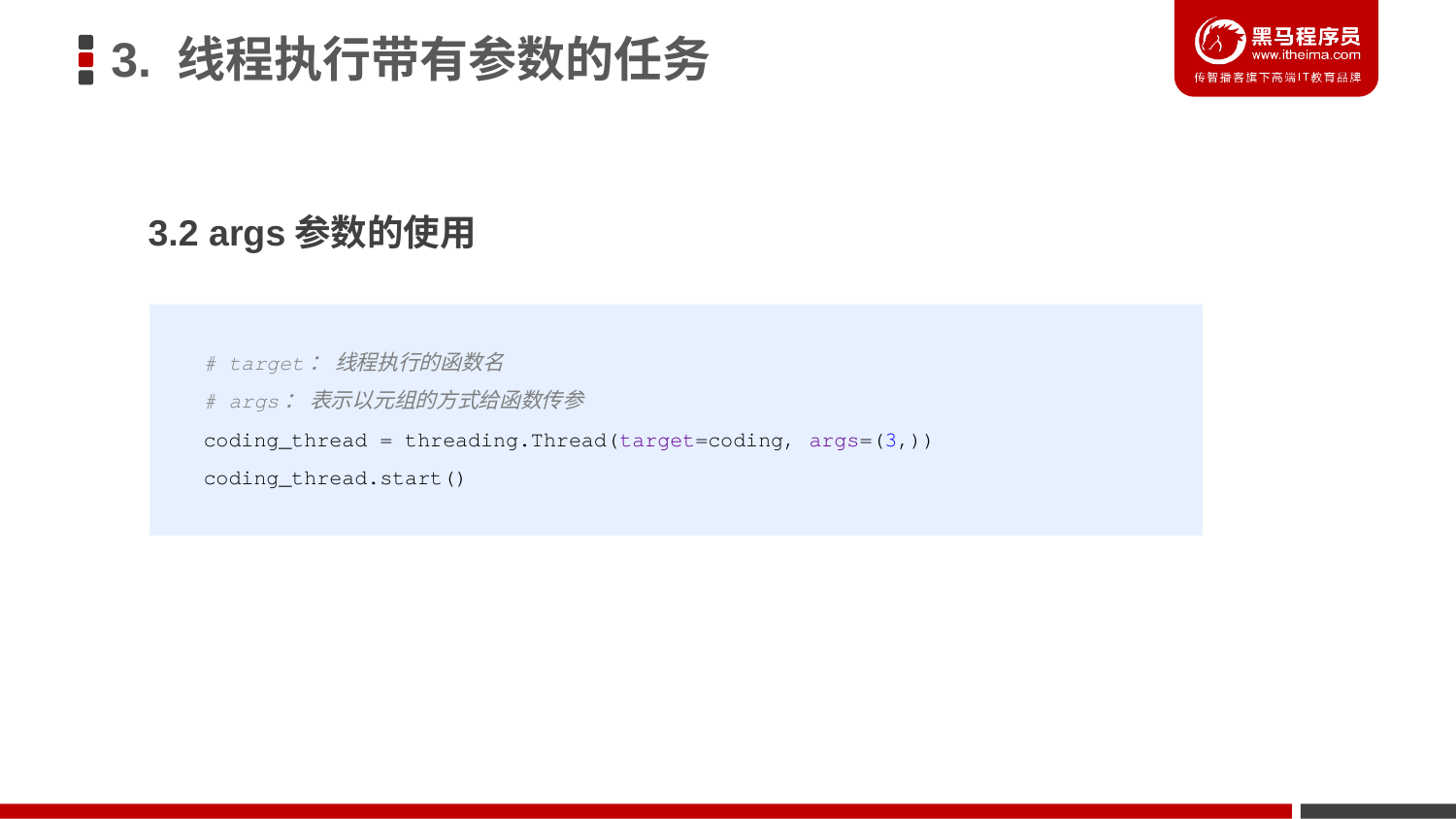

3. 线程执行带有参数的任务
3.2 args参数的使用

# target： 线程执行的函数名 # args： 表示以元组的方式给函数传参 coding_thread = threading.Thread(target=coding, args=(3,)) coding_thread.start()